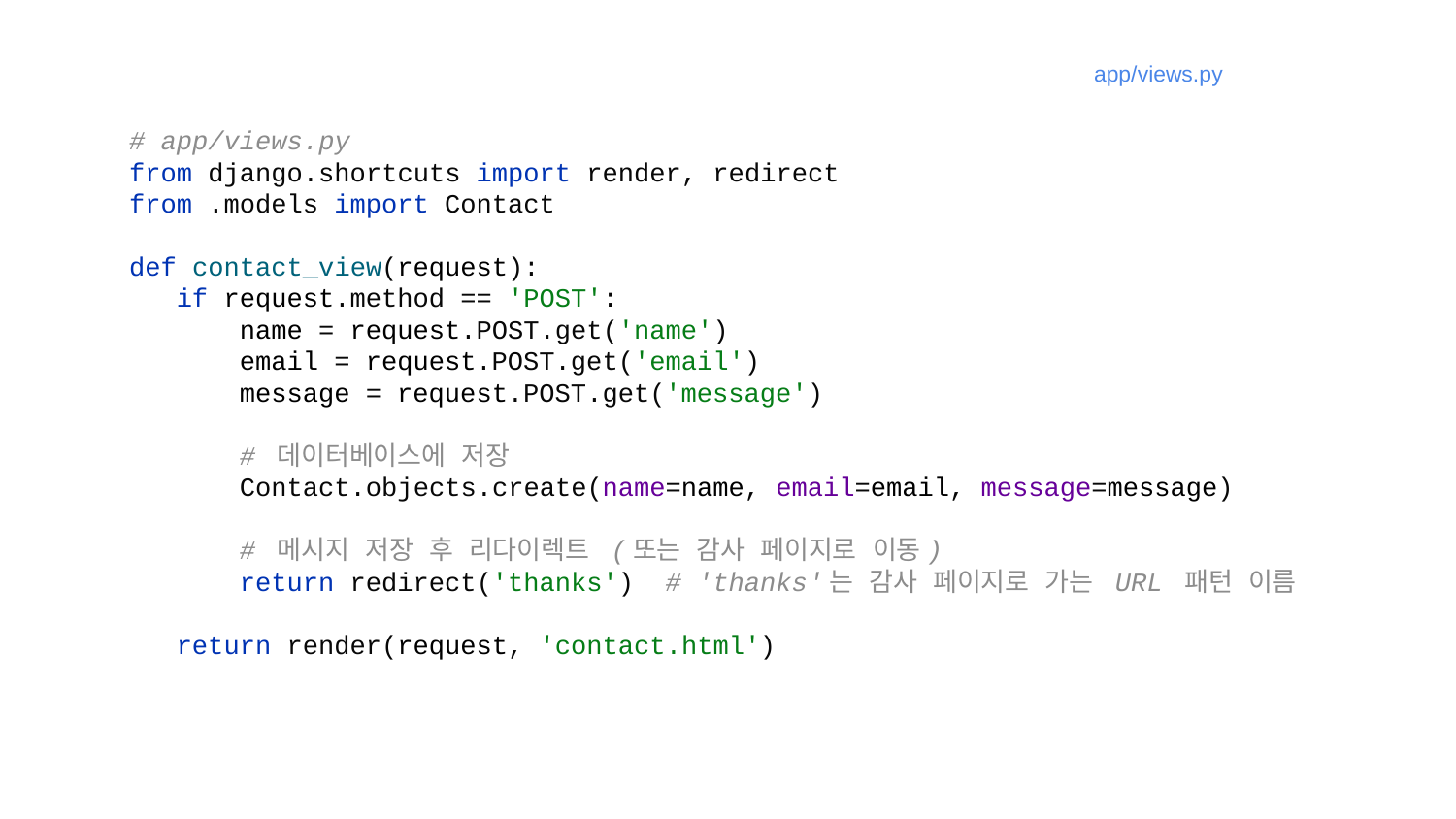

app/views.py

# app/views.py
from django.shortcuts import render, redirect
from .models import Contact

def contact_view(request):
   if request.method == 'POST':
       name = request.POST.get('name')
       email = request.POST.get('email')
       message = request.POST.get('message')

       # 데이터베이스에 저장
       Contact.objects.create(name=name, email=email, message=message)

       # 메시지 저장 후 리다이렉트 (또는 감사 페이지로 이동)
       return redirect('thanks')  # 'thanks'는 감사 페이지로 가는 URL 패턴 이름

   return render(request, 'contact.html')